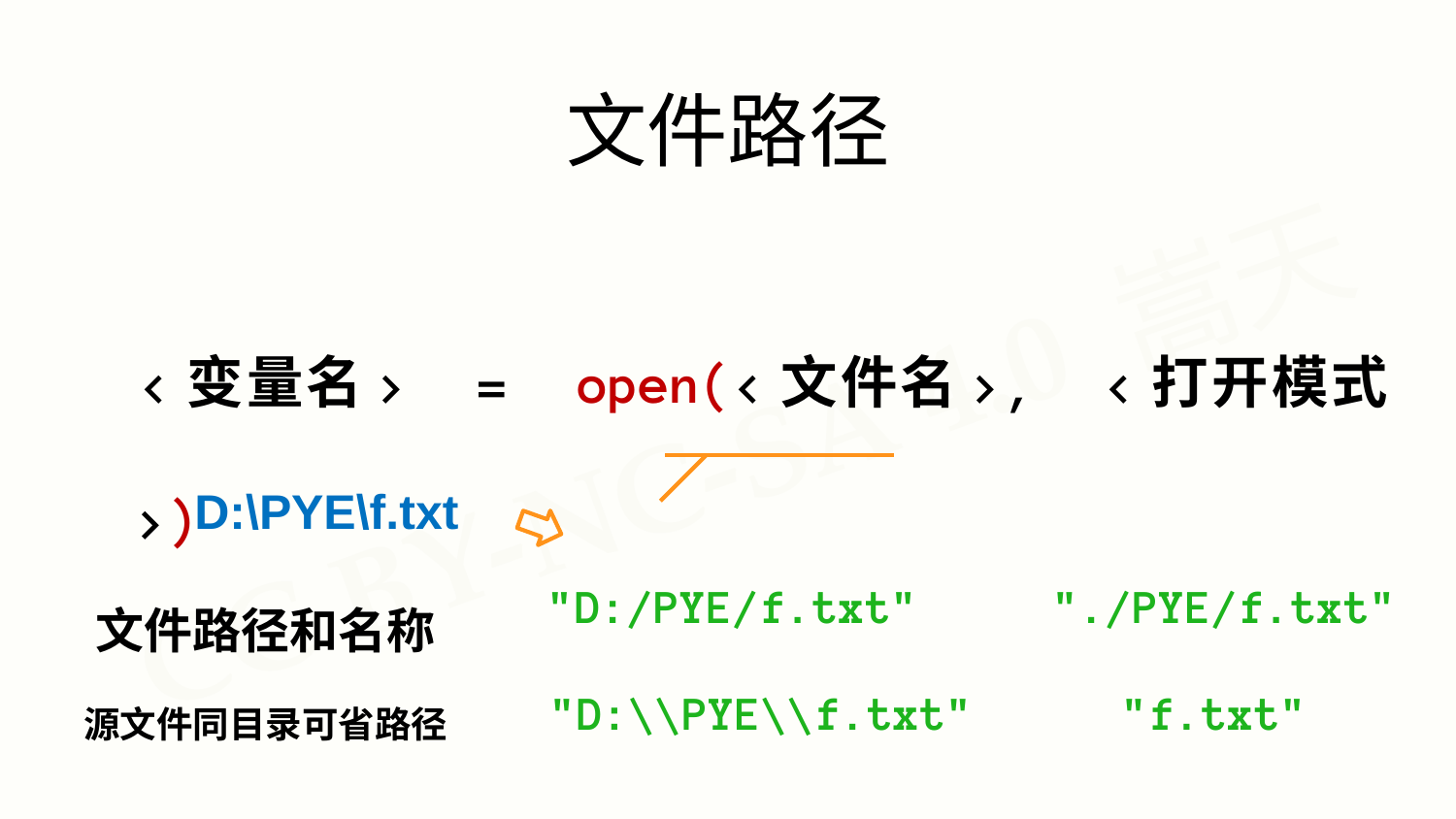

文件路径
<变量名>  =  open(<文件名>,  <打开模式>)
D:\PYE\f.txt

文件路径和名称
源文件同目录可省路径
"D:/PYE/f.txt"
"./PYE/f.txt"
"f.txt"
"D:\\PYE\\f.txt"